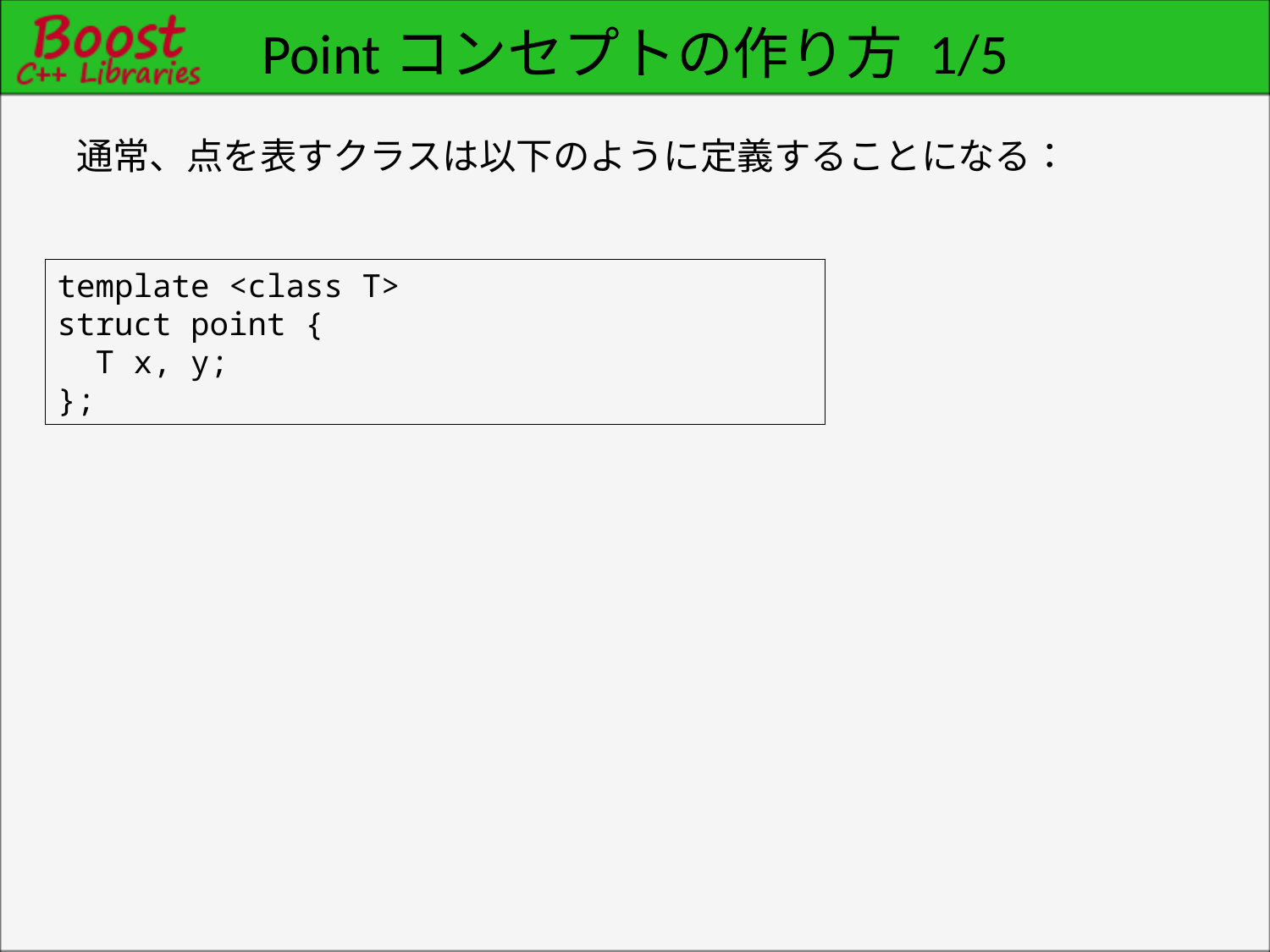

# Pointコンセプトの作り方 1/5
通常、点を表すクラスは以下のように定義することになる：
template <class T>
struct point {
  T x, y;
};